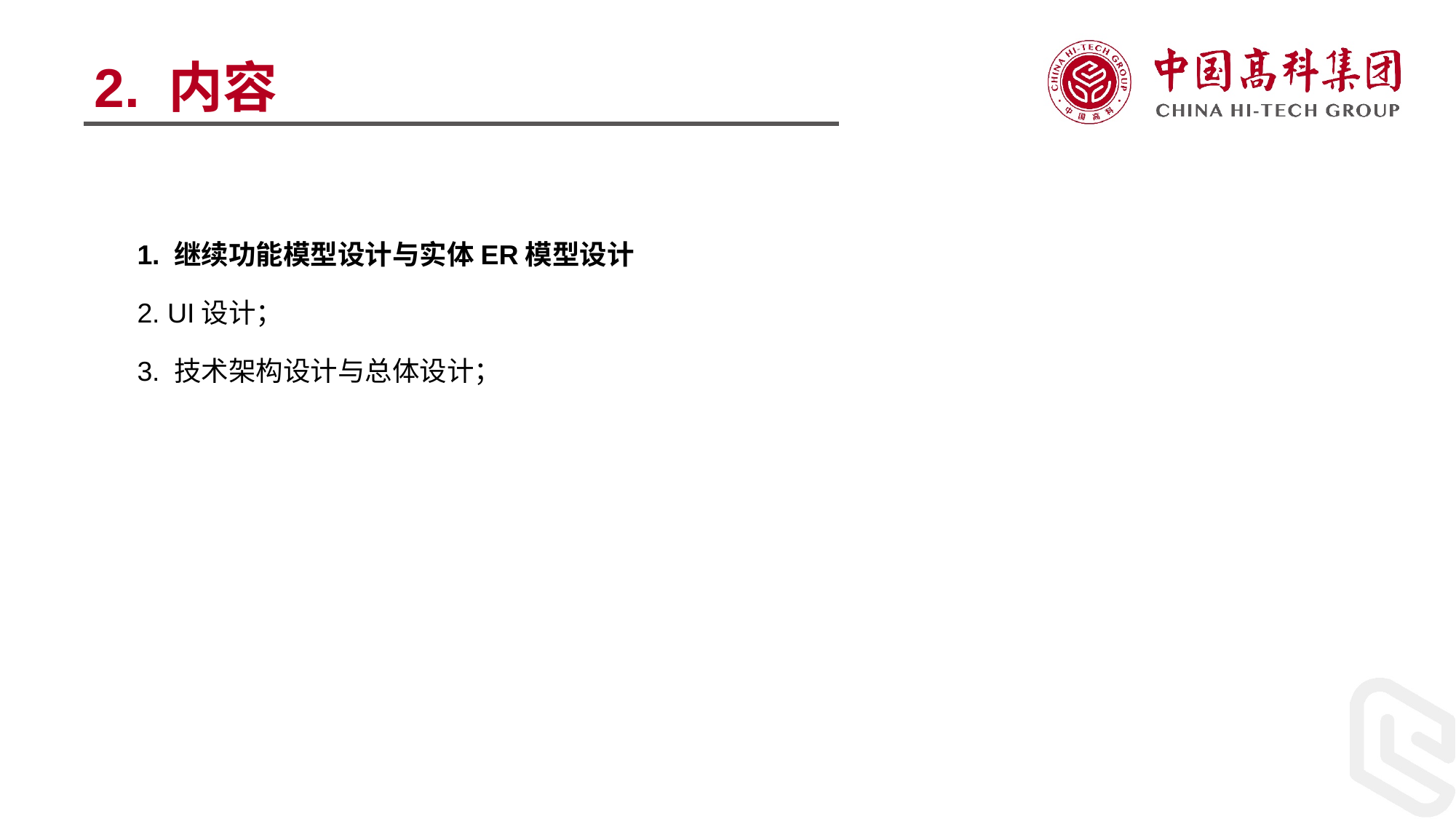

2. 内容
1. 继续功能模型设计与实体ER模型设计
2. UI设计；
3. 技术架构设计与总体设计；